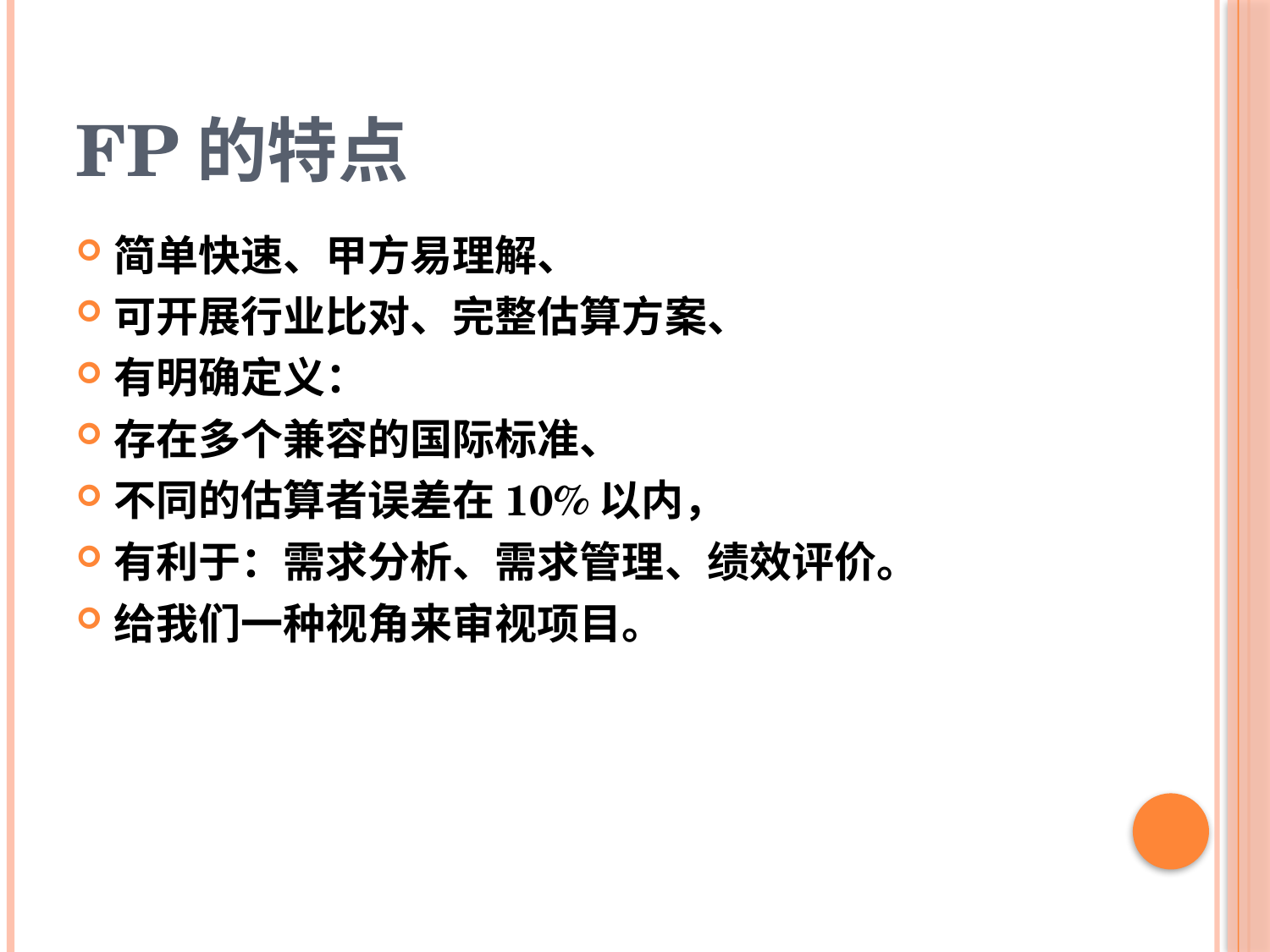

# FP的特点
简单快速、甲方易理解、
可开展行业比对、完整估算方案、
有明确定义：
存在多个兼容的国际标准、
不同的估算者误差在10%以内，
有利于：需求分析、需求管理、绩效评价。
给我们一种视角来审视项目。